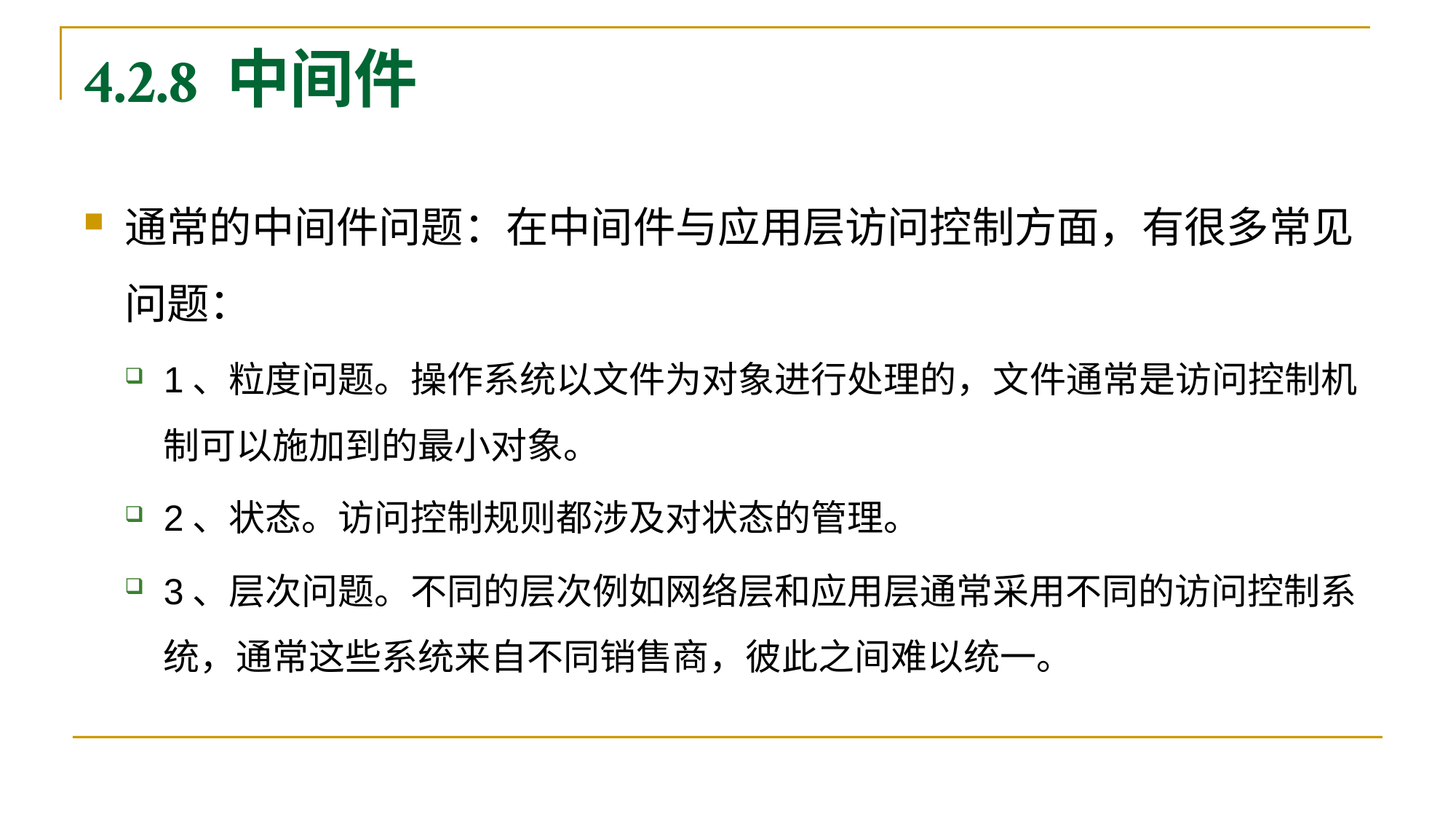

# 4.2.8 中间件
通常的中间件问题：在中间件与应用层访问控制方面，有很多常见问题：
1、粒度问题。操作系统以文件为对象进行处理的，文件通常是访问控制机制可以施加到的最小对象。
2、状态。访问控制规则都涉及对状态的管理。
3、层次问题。不同的层次例如网络层和应用层通常采用不同的访问控制系统，通常这些系统来自不同销售商，彼此之间难以统一。